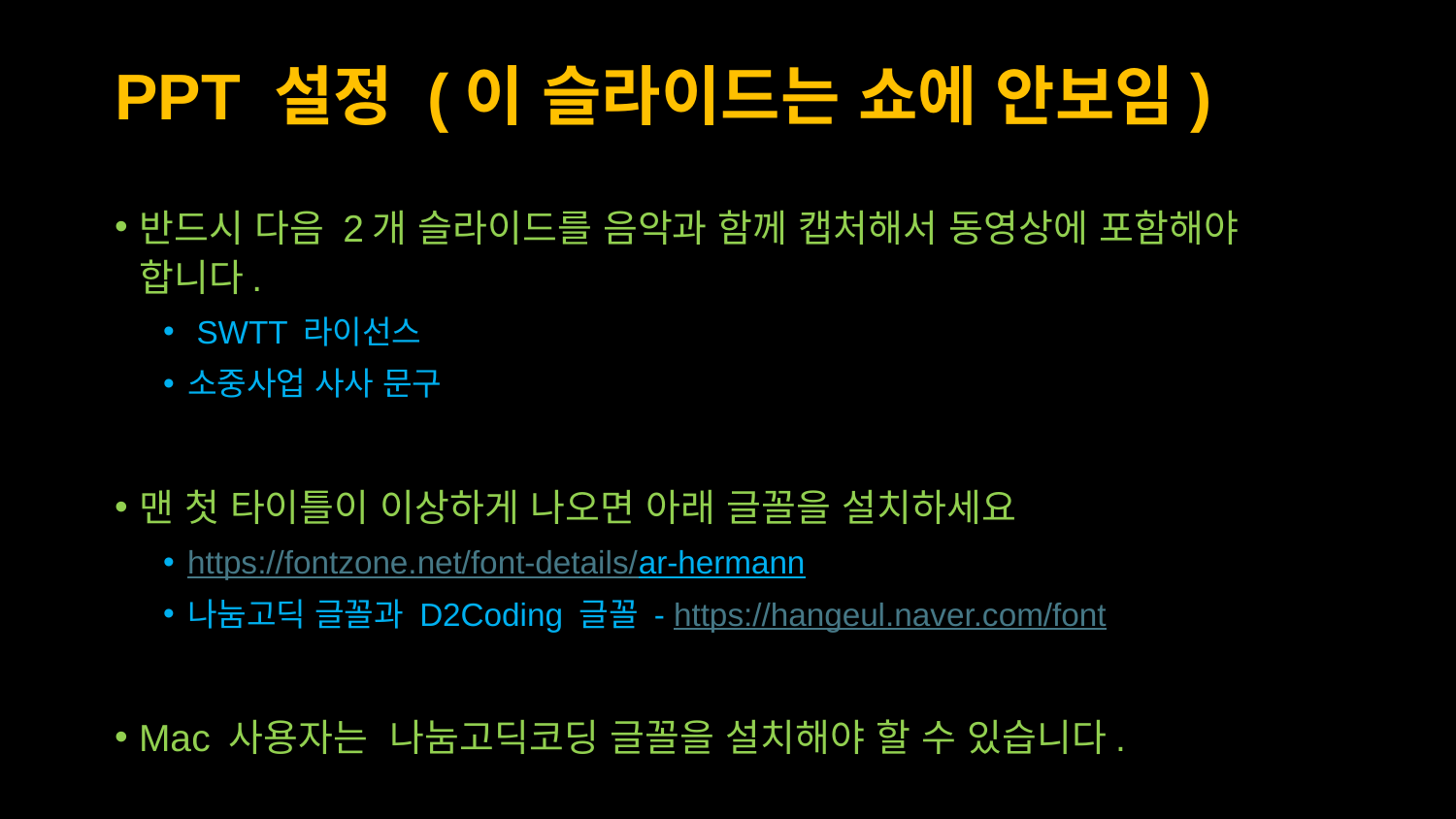

# PPT 설정 (이 슬라이드는 쇼에 안보임)
반드시 다음 2개 슬라이드를 음악과 함께 캡처해서 동영상에 포함해야 합니다.
 SWTT 라이선스
소중사업 사사 문구

맨 첫 타이틀이 이상하게 나오면 아래 글꼴을 설치하세요
https://fontzone.net/font-details/ar-hermann
나눔고딕 글꼴과 D2Coding 글꼴 - https://hangeul.naver.com/font

Mac 사용자는  나눔고딕코딩 글꼴을 설치해야 할 수 있습니다.